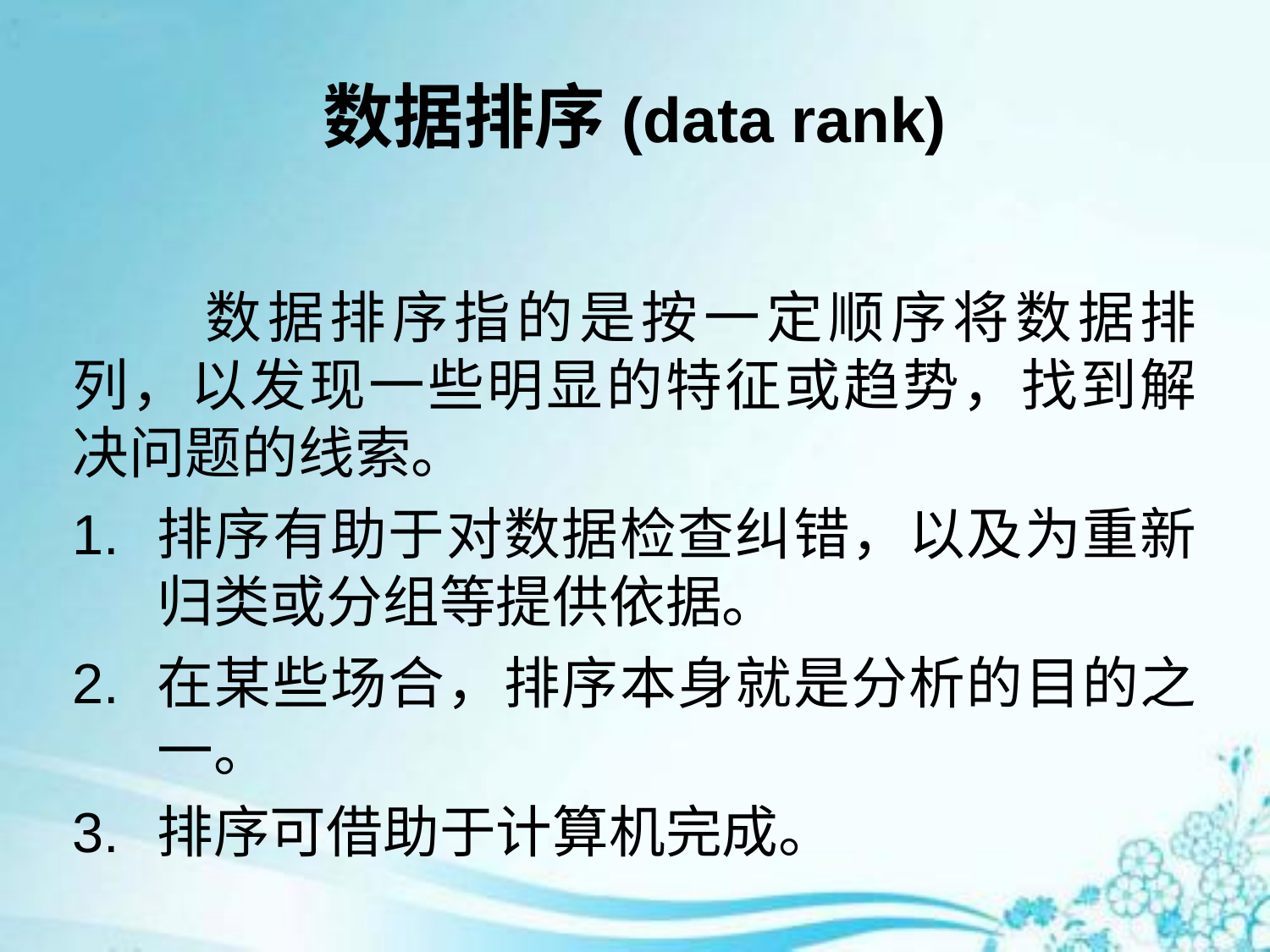

# 数据排序(data rank)

	数据排序指的是按一定顺序将数据排列，以发现一些明显的特征或趋势，找到解决问题的线索。
排序有助于对数据检查纠错，以及为重新归类或分组等提供依据。
在某些场合，排序本身就是分析的目的之一。
排序可借助于计算机完成。